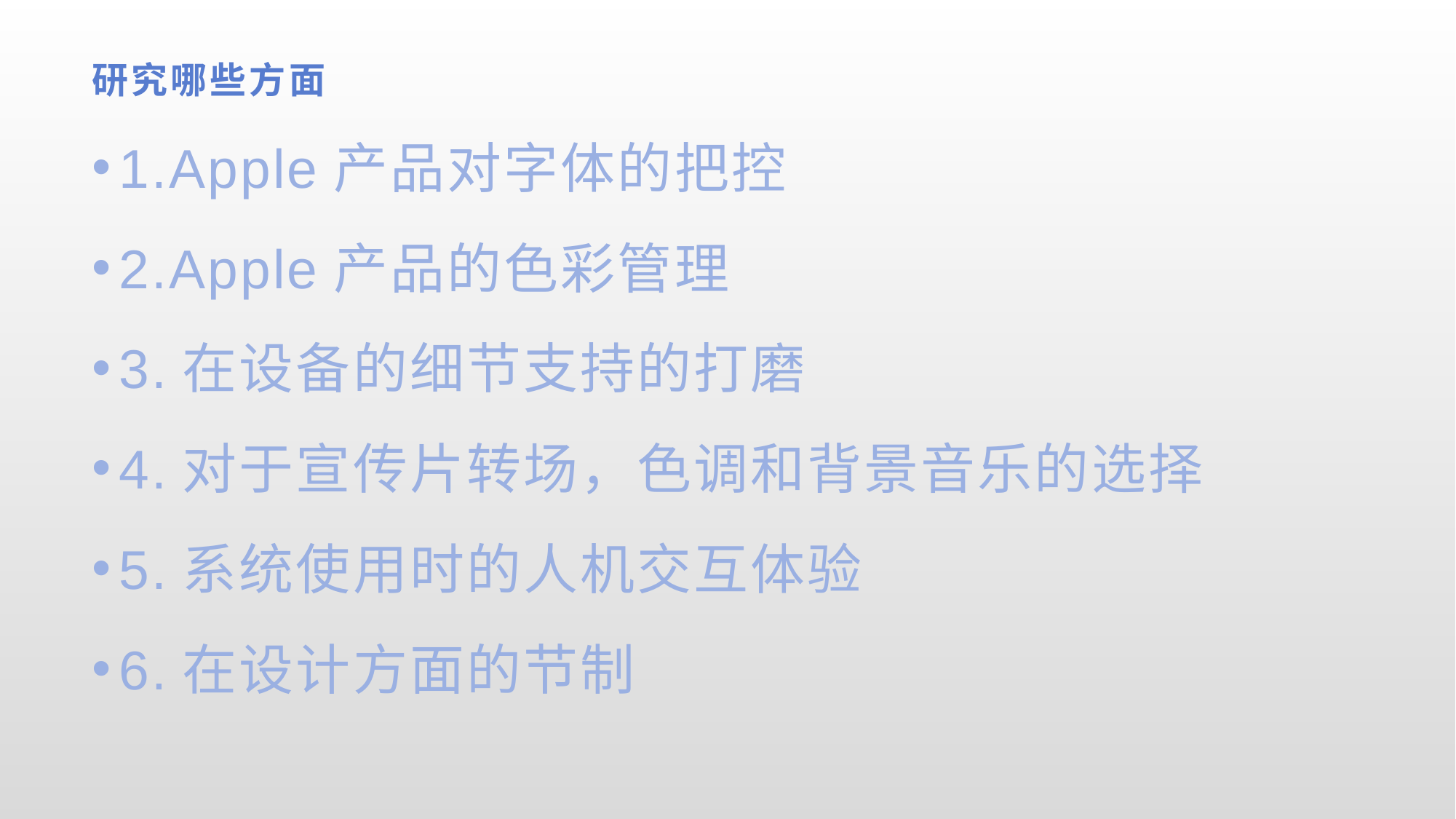

# 研究哪些方面
1.Apple产品对字体的把控
2.Apple产品的色彩管理
3.在设备的细节支持的打磨
4.对于宣传片转场，色调和背景音乐的选择
5.系统使用时的人机交互体验
6.在设计方面的节制